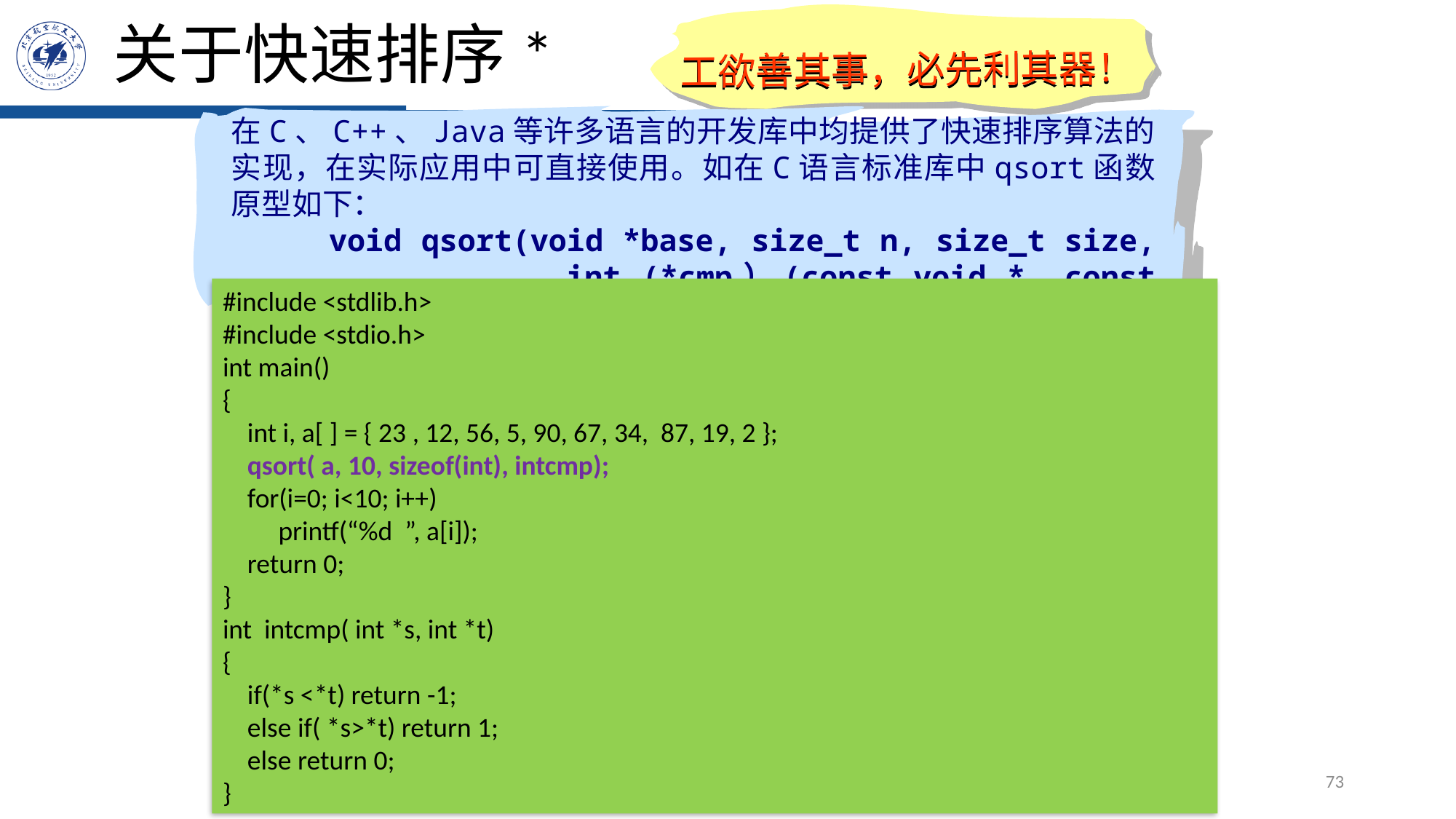

工欲善其事，必先利其器！
# 关于快速排序*

在C、C++、Java等许多语言的开发库中均提供了快速排序算法的实现，在实际应用中可直接使用。如在C语言标准库中qsort函数原型如下：
     void qsort(void *base, size_t n, size_t size,
                int (*cmp）(const void *, const void *))

#include <stdlib.h>
#include <stdio.h>
int main()
{
    int i, a[ ] = { 23 , 12, 56, 5, 90, 67, 34,  87, 19, 2 };
    qsort( a, 10, sizeof(int), intcmp);
    for(i=0; i<10; i++)
         printf(“%d  ”, a[i]);
    return 0;
}
int  intcmp( int *s, int *t)
{
    if(*s <*t) return -1;
    else if( *s>*t) return 1;
    else return 0;
}
73